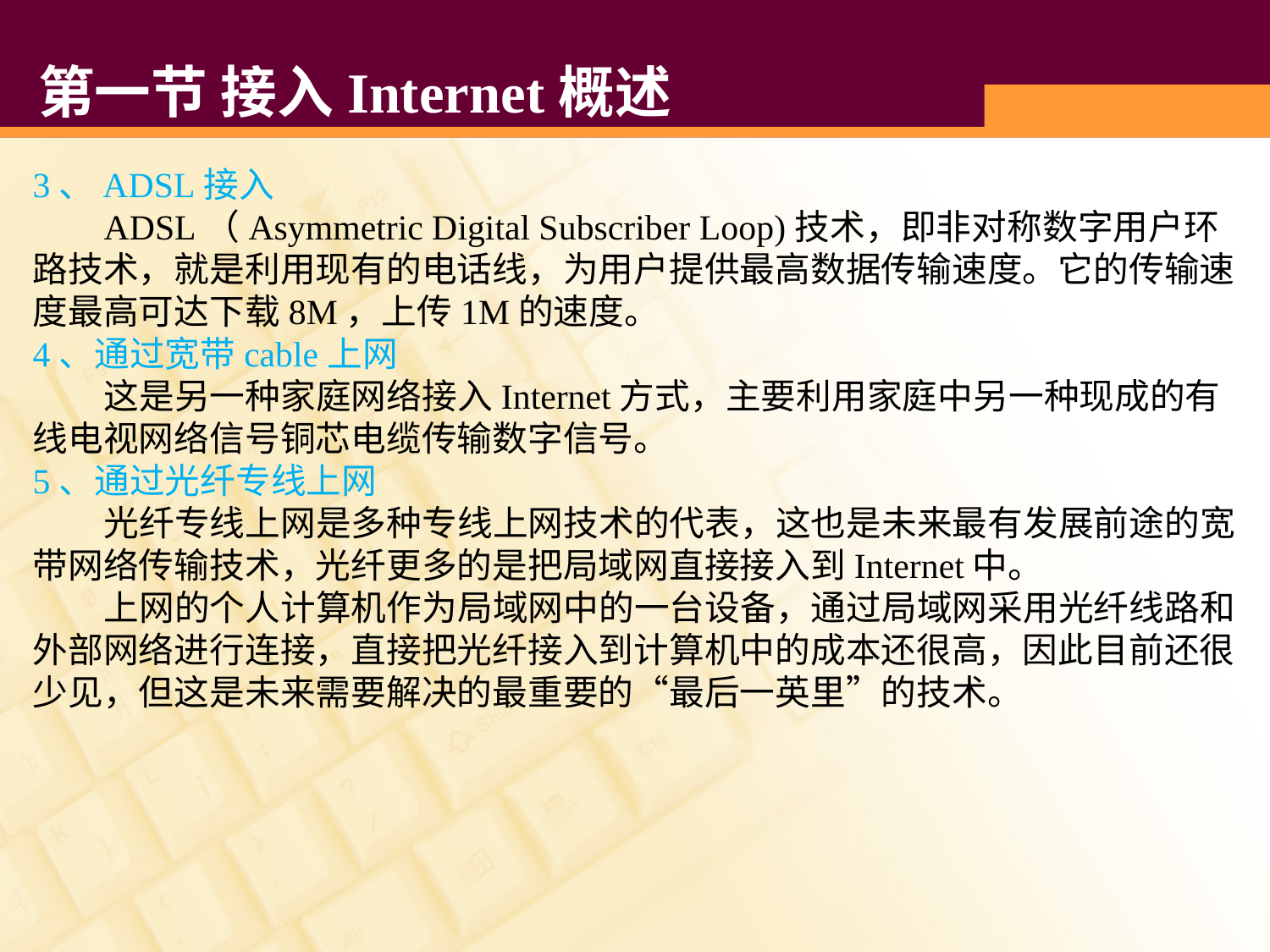

# 第一节 接入Internet概述
3、ADSL接入
        ADSL（Asymmetric Digital Subscriber Loop)技术，即非对称数字用户环路技术，就是利用现有的电话线，为用户提供最高数据传输速度。它的传输速度最高可达下载8M，上传1M的速度。
4、通过宽带cable上网
        这是另一种家庭网络接入Internet方式，主要利用家庭中另一种现成的有线电视网络信号铜芯电缆传输数字信号。
5、通过光纤专线上网
        光纤专线上网是多种专线上网技术的代表，这也是未来最有发展前途的宽带网络传输技术，光纤更多的是把局域网直接接入到Internet中。
        上网的个人计算机作为局域网中的一台设备，通过局域网采用光纤线路和外部网络进行连接，直接把光纤接入到计算机中的成本还很高，因此目前还很少见，但这是未来需要解决的最重要的“最后一英里”的技术。